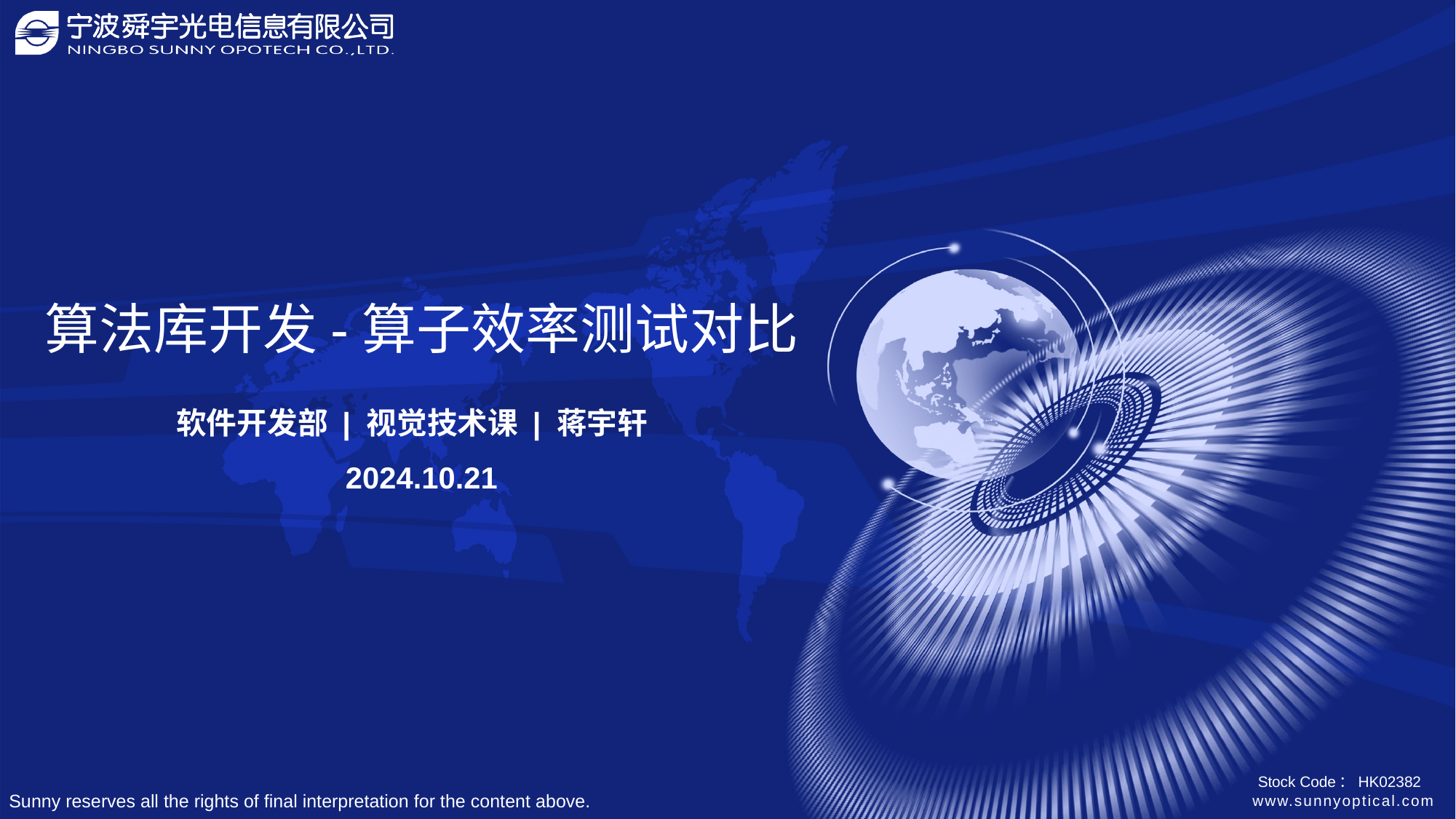

算法库开发-算子效率测试对比
软件开发部 | 视觉技术课 | 蒋宇轩
2024.10.21